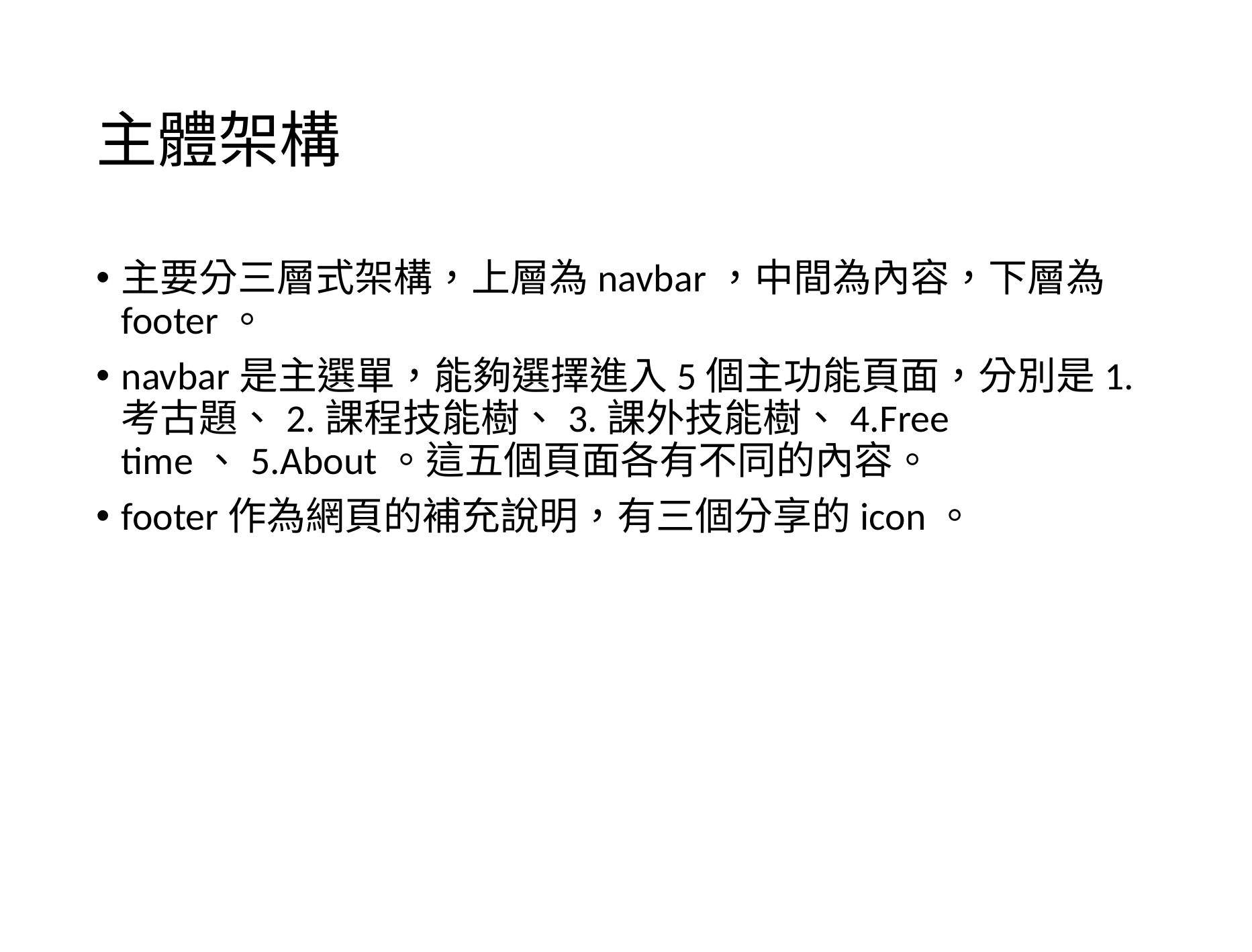

# 主體架構
主要分三層式架構，上層為navbar，中間為內容，下層為footer。
navbar是主選單，能夠選擇進入5個主功能頁面，分別是1.考古題、2.課程技能樹、3.課外技能樹、4.Free time、5.About。這五個頁面各有不同的內容。
footer作為網頁的補充說明，有三個分享的icon。